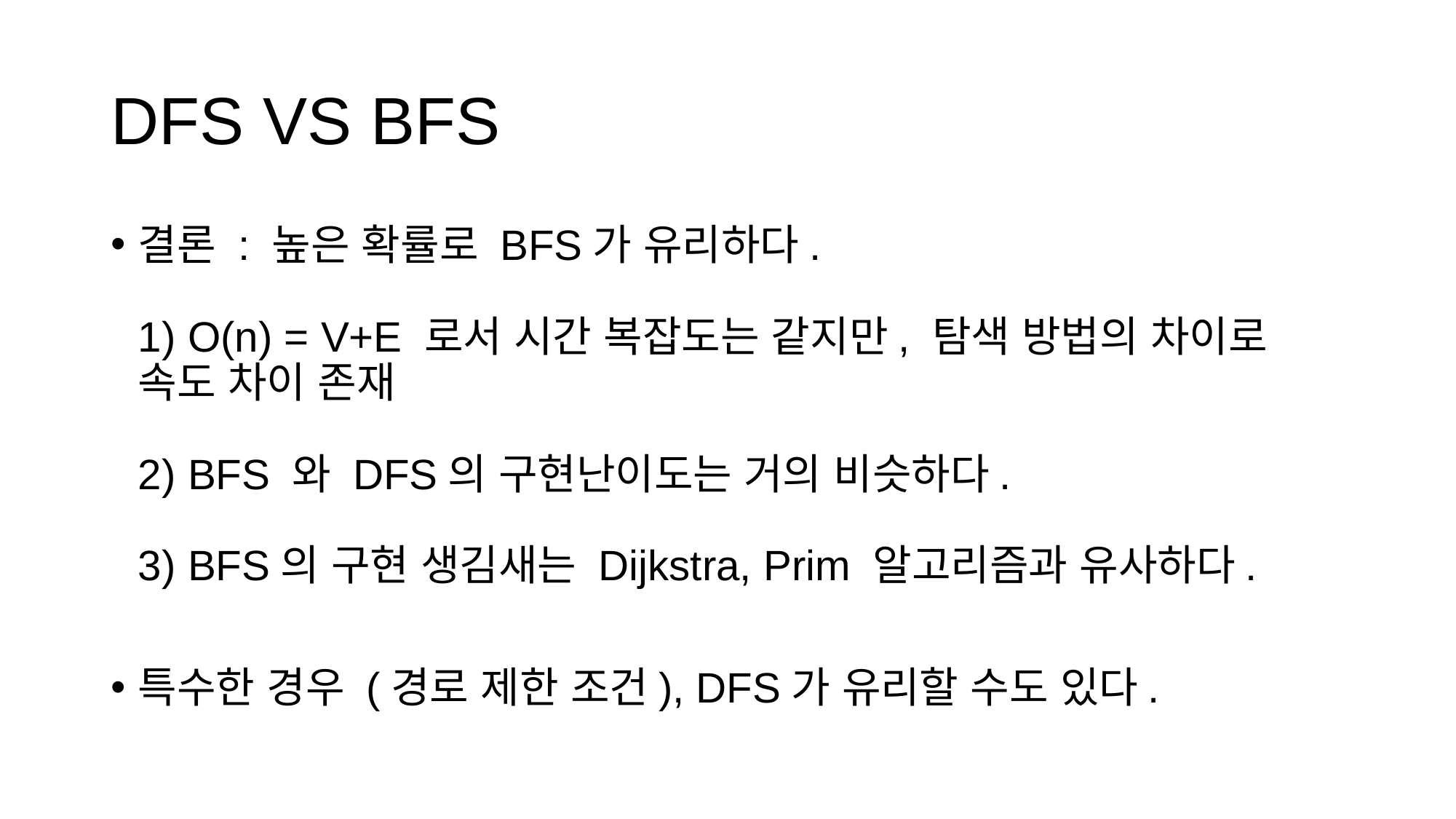

# DFS VS BFS
결론 : 높은 확률로 BFS가 유리하다.
1) O(n) = V+E 로서 시간 복잡도는 같지만, 탐색 방법의 차이로 속도 차이 존재
2) BFS 와 DFS의 구현난이도는 거의 비슷하다.
3) BFS의 구현 생김새는 Dijkstra, Prim 알고리즘과 유사하다.

특수한 경우 (경로 제한 조건), DFS가 유리할 수도 있다.